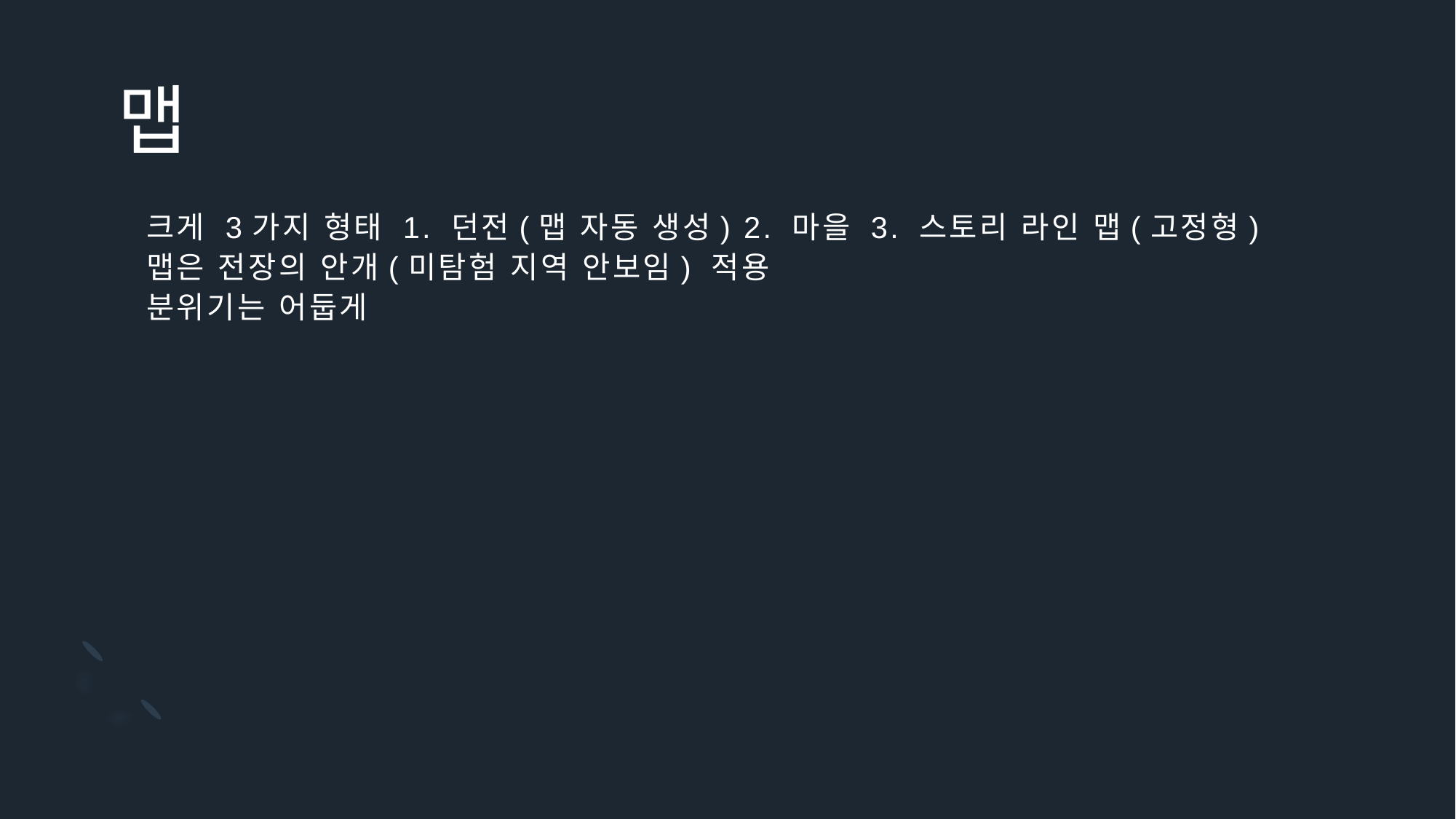

맵
# 크게 3가지 형태 1. 던전(맵 자동 생성) 2. 마을 3. 스토리 라인 맵(고정형) 맵은 전장의 안개(미탐험 지역 안보임) 적용 분위기는 어둡게